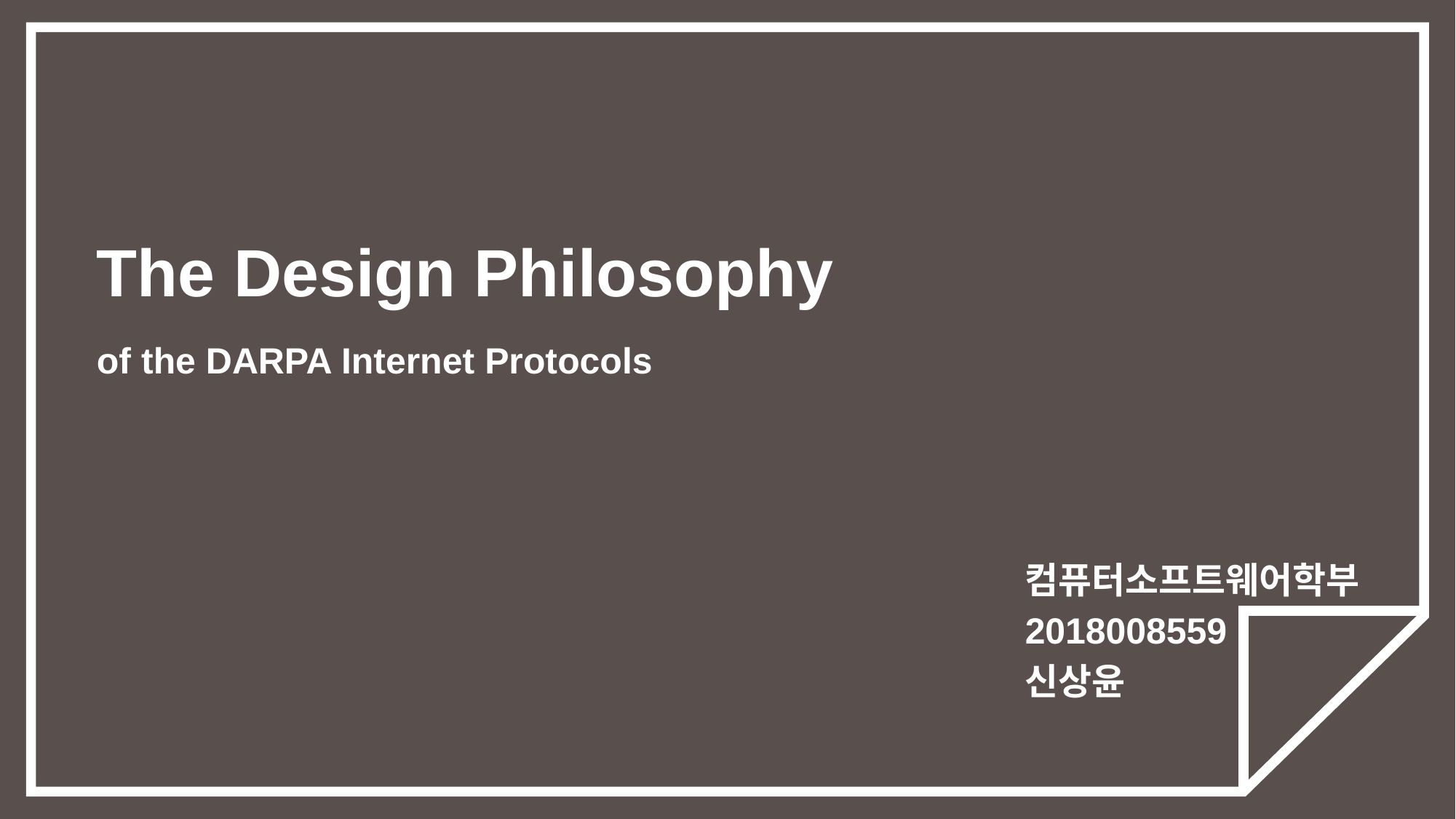

# The Design Philosophy
of the DARPA Internet Protocols
컴퓨터소프트웨어학부
2018008559
신상윤